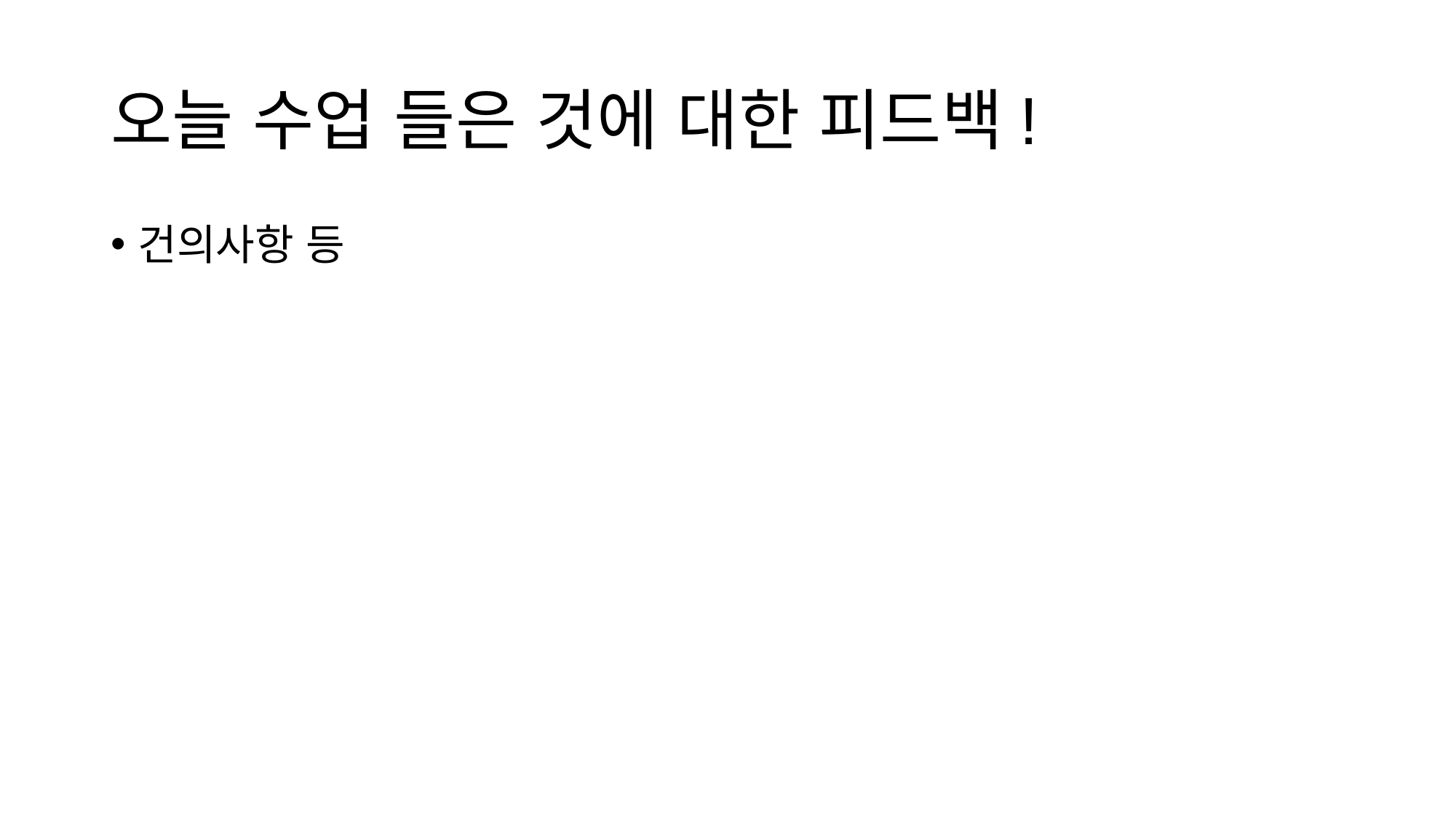

# 오늘 수업 들은 것에 대한 피드백!
건의사항 등